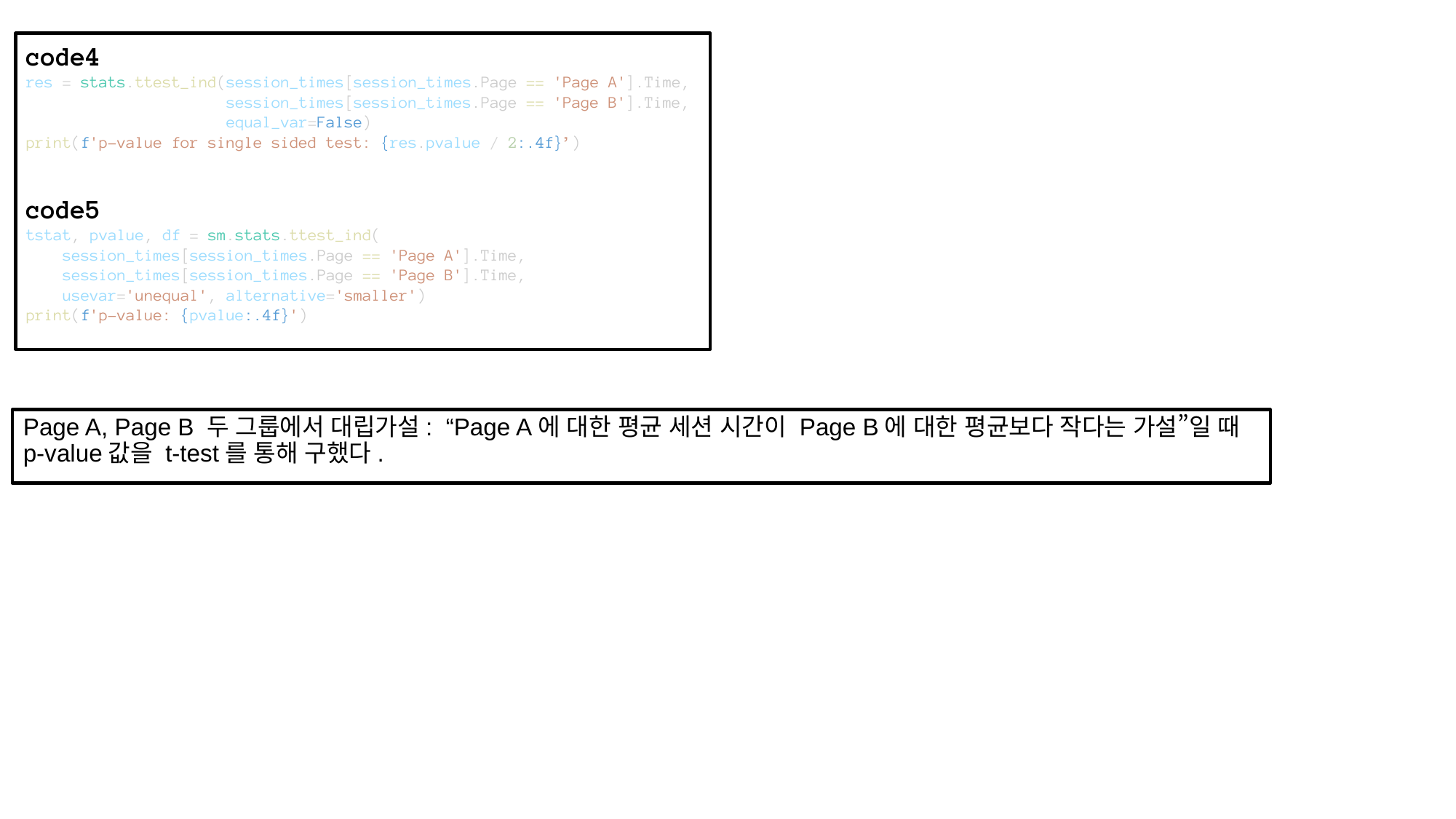

code4
res = stats.ttest_ind(session_times[session_times.Page == 'Page A'].Time,
                      session_times[session_times.Page == 'Page B'].Time,
                      equal_var=False)
print(f'p-value for single sided test: {res.pvalue / 2:.4f}’)

code5
tstat, pvalue, df = sm.stats.ttest_ind(
    session_times[session_times.Page == 'Page A'].Time,
    session_times[session_times.Page == 'Page B'].Time,
    usevar='unequal', alternative='smaller')
print(f'p-value: {pvalue:.4f}')

Page A, Page B 두 그룹에서 대립가설:  “Page A에 대한 평균 세션 시간이 Page B에 대한 평균보다 작다는 가설”일 때 p-value값을 t-test를 통해 구했다.